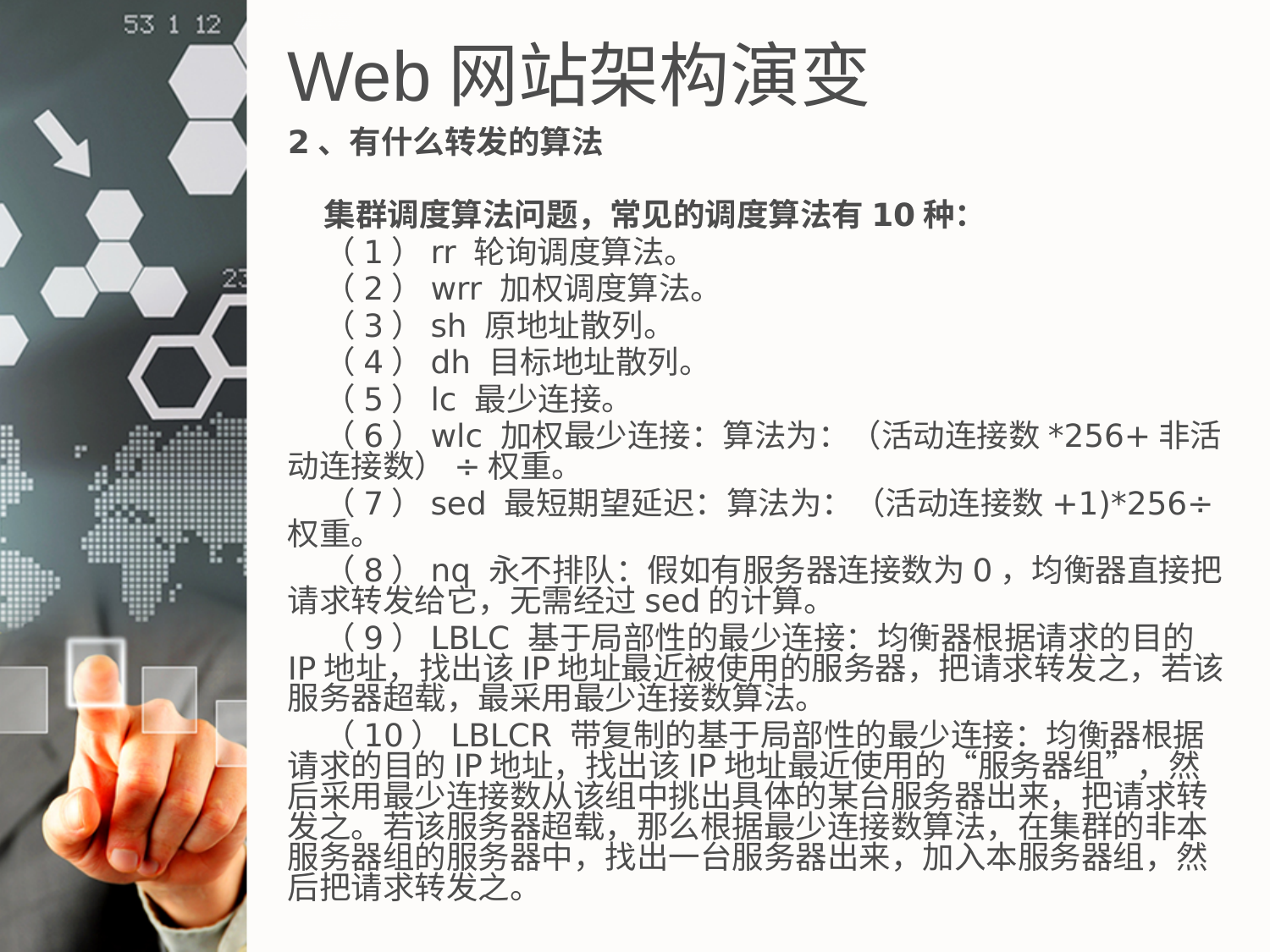

PPT模板下载：www.1ppt.com/moban/     行业PPT模板：www.1ppt.com/hangye/
节日PPT模板：www.1ppt.com/jieri/           PPT素材下载：www.1ppt.com/sucai/
PPT背景图片：www.1ppt.com/beijing/      PPT图表下载：www.1ppt.com/tubiao/
优秀PPT下载：www.1ppt.com/xiazai/        PPT教程： www.1ppt.com/powerpoint/
Word教程： www.1ppt.com/word/              Excel教程：www.1ppt.com/excel/
资料下载：www.1ppt.com/ziliao/                PPT课件下载：www.1ppt.com/kejian/
范文下载：www.1ppt.com/fanwen/             试卷下载：www.1ppt.com/shiti/
教案下载：www.1ppt.com/jiaoan/        PPT论坛：www.1ppt.cn

# Web网站架构演变
2、有什么转发的算法

    集群调度算法问题，常见的调度算法有10种：
    （1）rr 轮询调度算法。
    （2）wrr 加权调度算法。
    （3）sh 原地址散列。
    （4）dh 目标地址散列。
    （5）lc 最少连接。
    （6）wlc 加权最少连接：算法为：（活动连接数*256+非活动连接数）÷权重。
    （7）sed 最短期望延迟：算法为：（活动连接数+1)*256÷权重。
    （8）nq 永不排队：假如有服务器连接数为0，均衡器直接把请求转发给它，无需经过sed的计算。
    （9）LBLC 基于局部性的最少连接：均衡器根据请求的目的IP地址，找出该IP地址最近被使用的服务器，把请求转发之，若该服务器超载，最采用最少连接数算法。
    （10）LBLCR 带复制的基于局部性的最少连接：均衡器根据请求的目的IP地址，找出该IP地址最近使用的“服务器组”，然后采用最少连接数从该组中挑出具体的某台服务器出来，把请求转发之。若该服务器超载，那么根据最少连接数算法，在集群的非本服务器组的服务器中，找出一台服务器出来，加入本服务器组，然后把请求转发之。